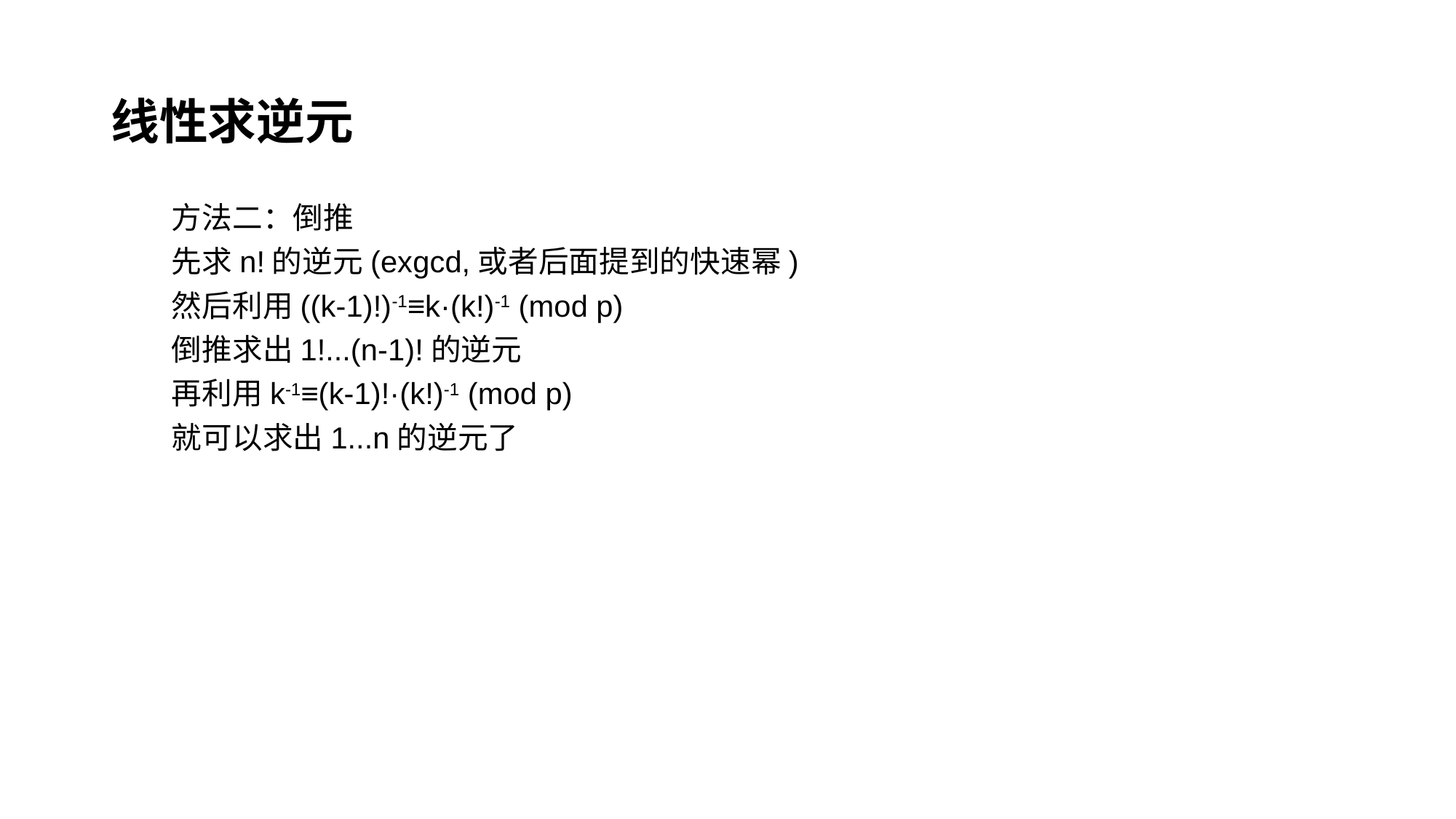

# 线性求逆元
方法二：倒推
先求n!的逆元(exgcd,或者后面提到的快速幂)
然后利用((k-1)!)-1≡k·(k!)-1 (mod p)
倒推求出1!...(n-1)!的逆元
再利用k-1≡(k-1)!·(k!)-1 (mod p)
就可以求出1...n的逆元了